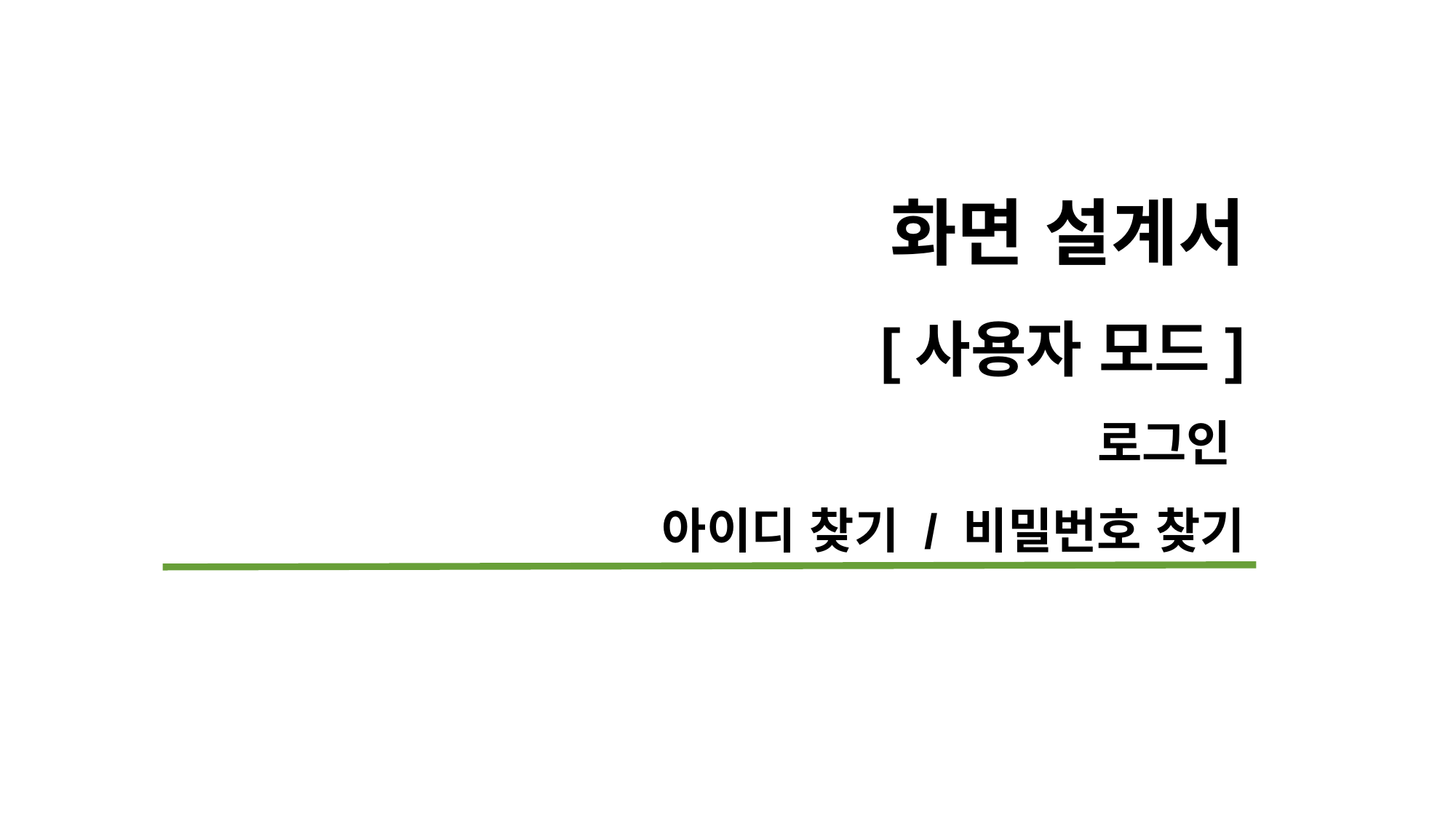

화면 설계서
[사용자 모드]
로그인
아이디 찾기 / 비밀번호 찾기